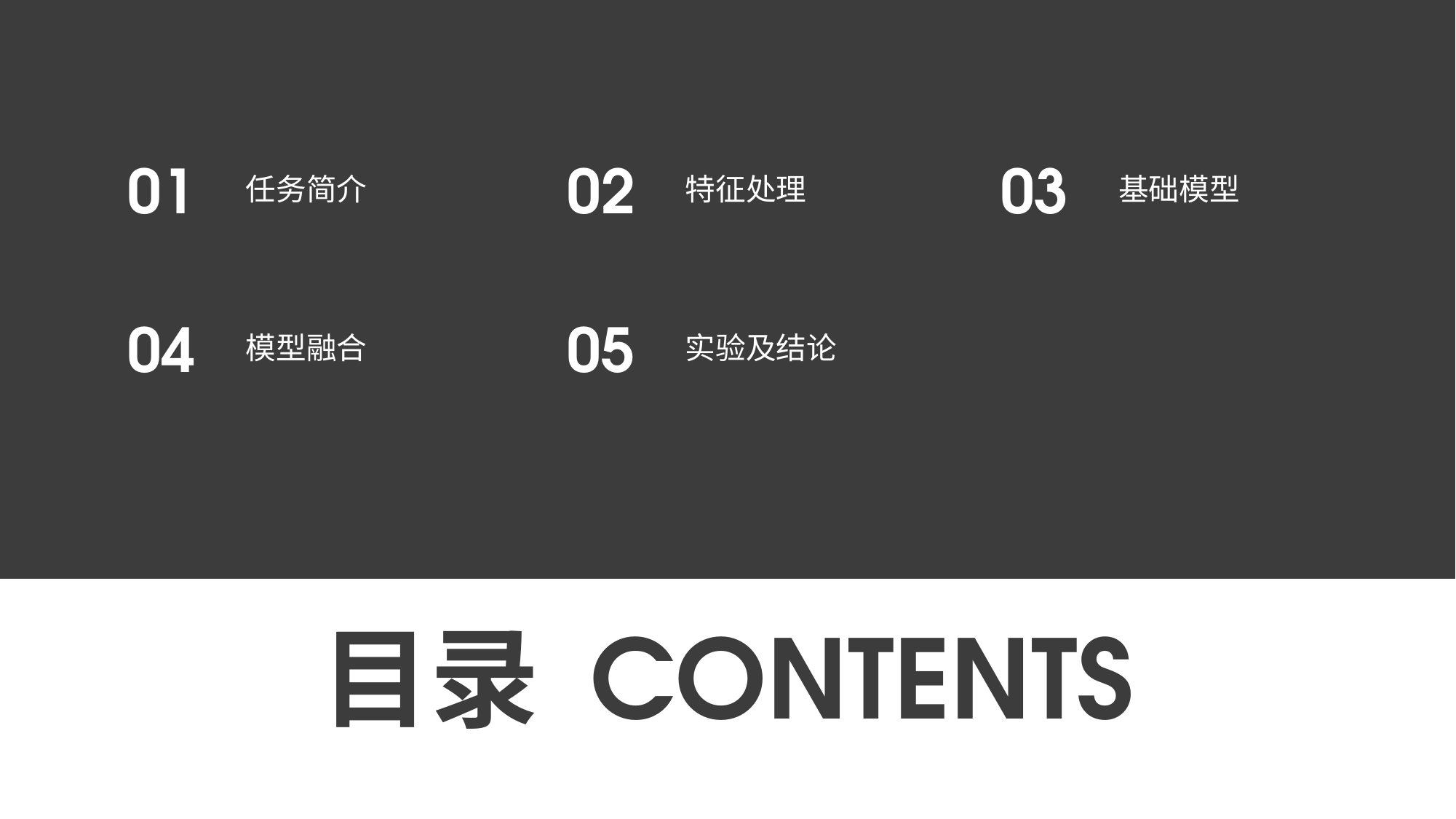

01
02
03
任务简介
特征处理
基础模型
04
05
模型融合
实验及结论
目录 CONTENTS